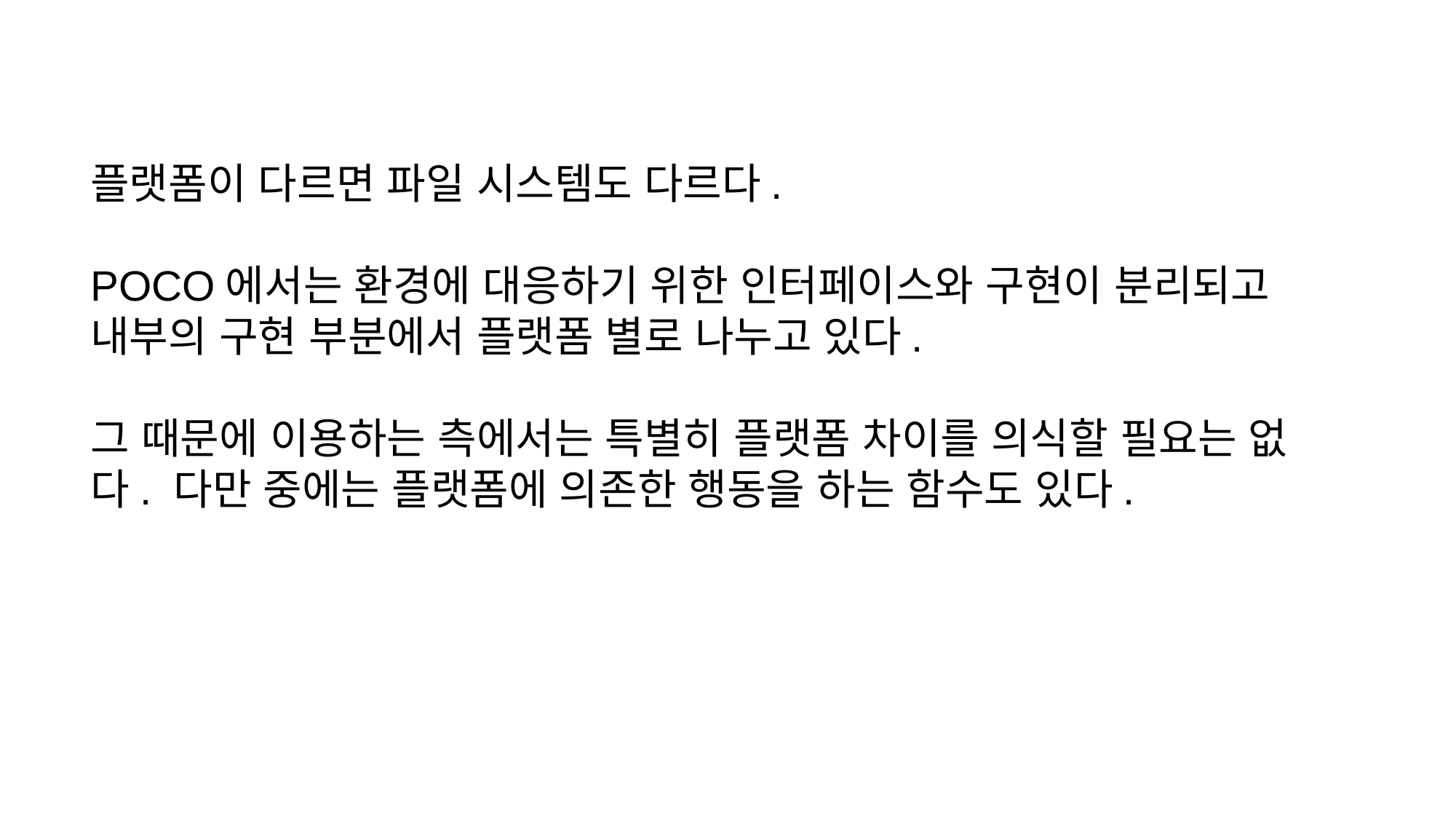

플랫폼이 다르면 파일 시스템도 다르다.
POCO에서는 환경에 대응하기 위한 인터페이스와 구현이 분리되고 내부의 구현 부분에서 플랫폼 별로 나누고 있다.
그 때문에 이용하는 측에서는 특별히 플랫폼 차이를 의식할 필요는 없다. 다만 중에는 플랫폼에 의존한 행동을 하는 함수도 있다.